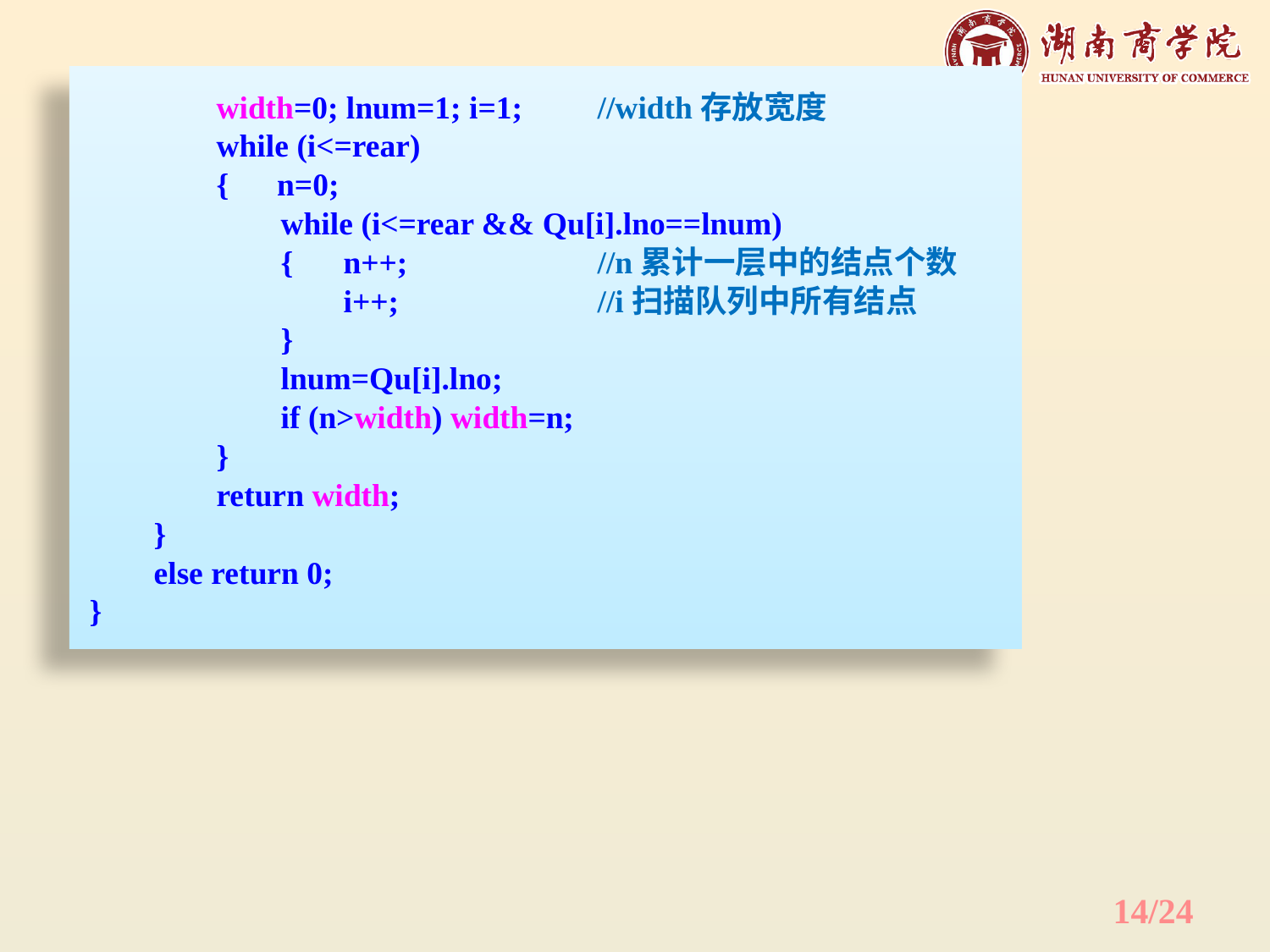

width=0; lnum=1; i=1;	//width存放宽度
	while (i<=rear)
	{      n=0;
	        while (i<=rear && Qu[i].lno==lnum)
	        {	n++;		//n累计一层中的结点个数
		i++; 		//i扫描队列中所有结点
	        }
	        lnum=Qu[i].lno;
	        if (n>width) width=n;
	}
	return width;
        }
        else return 0;
}
14/24